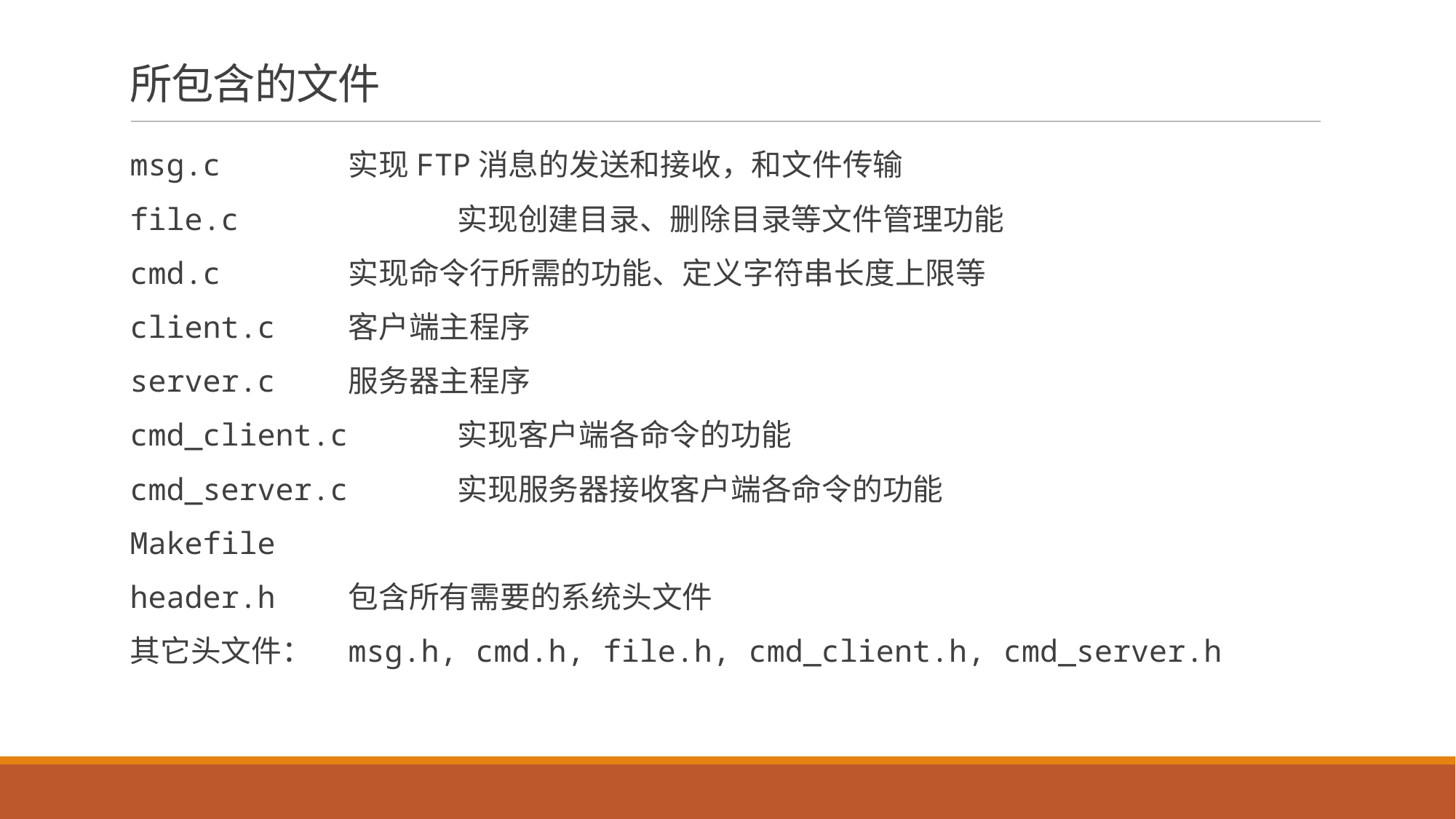

# 所包含的文件
msg.c		实现FTP消息的发送和接收，和文件传输
file.c		实现创建目录、删除目录等文件管理功能
cmd.c		实现命令行所需的功能、定义字符串长度上限等
client.c	客户端主程序
server.c	服务器主程序
cmd_client.c	实现客户端各命令的功能
cmd_server.c	实现服务器接收客户端各命令的功能
Makefile
header.h	包含所有需要的系统头文件
其它头文件：	msg.h, cmd.h, file.h, cmd_client.h, cmd_server.h